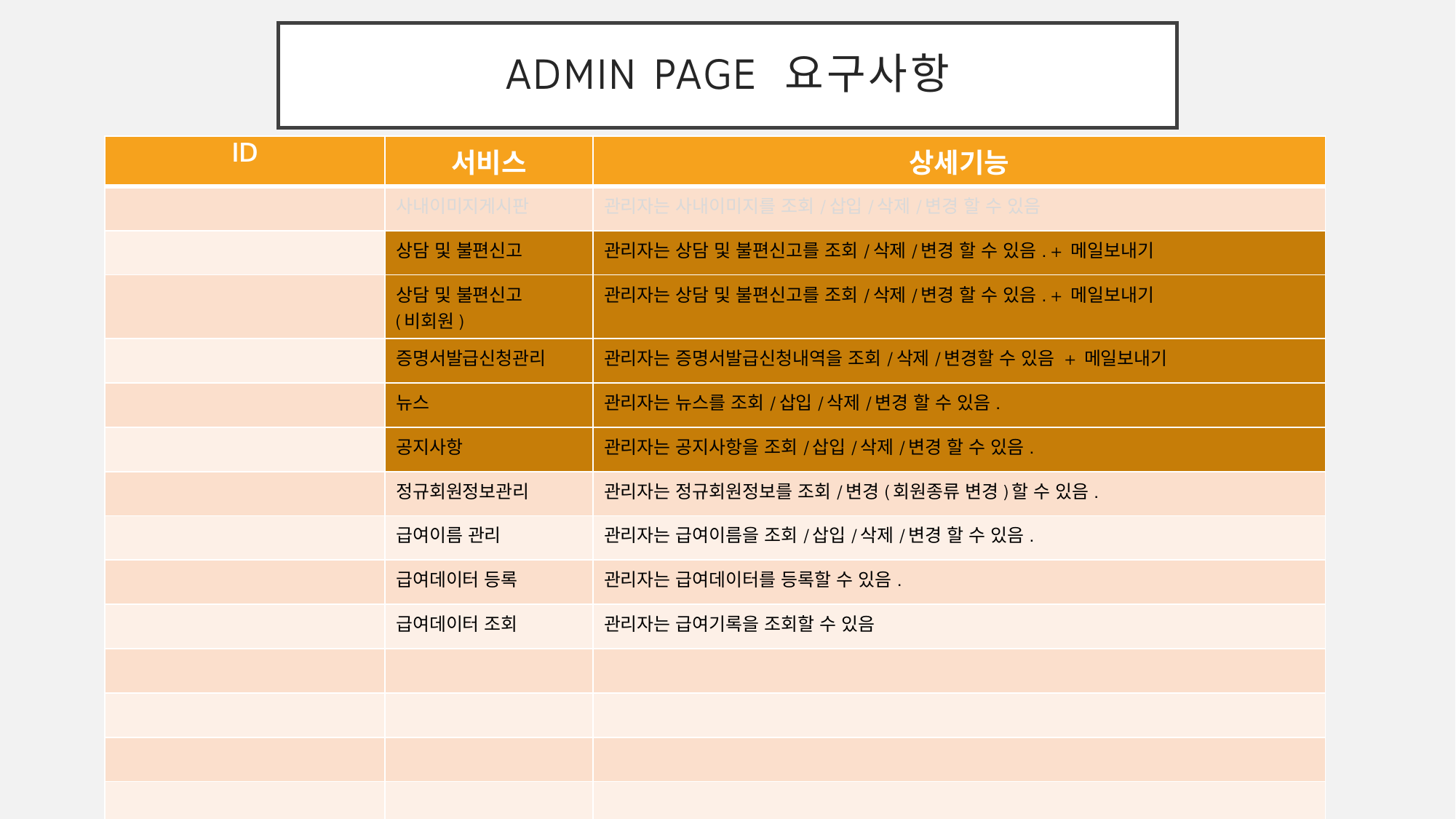

# admin Page 요구사항
| ID | 서비스 | 상세기능 |
| --- | --- | --- |
|  | 사내이미지게시판 | 관리자는 사내이미지를 조회/삽입/삭제/변경 할 수 있음 |
|  | 상담 및 불편신고 | 관리자는 상담 및 불편신고를 조회/삭제/변경 할 수 있음. + 메일보내기 |
|  | 상담 및 불편신고 (비회원) | 관리자는 상담 및 불편신고를 조회/삭제/변경 할 수 있음. + 메일보내기 |
|  | 증명서발급신청관리 | 관리자는 증명서발급신청내역을 조회/삭제/변경할 수 있음 + 메일보내기 |
|  | 뉴스 | 관리자는 뉴스를 조회/삽입/삭제/변경 할 수 있음. |
|  | 공지사항 | 관리자는 공지사항을 조회/삽입/삭제/변경 할 수 있음. |
|  | 정규회원정보관리 | 관리자는 정규회원정보를 조회/변경(회원종류 변경)할 수 있음. |
|  | 급여이름 관리 | 관리자는 급여이름을 조회/삽입/삭제/변경 할 수 있음. |
|  | 급여데이터 등록 | 관리자는 급여데이터를 등록할 수 있음. |
|  | 급여데이터 조회 | 관리자는 급여기록을 조회할 수 있음 |
|  |  |  |
|  |  |  |
|  |  |  |
|  |  |  |